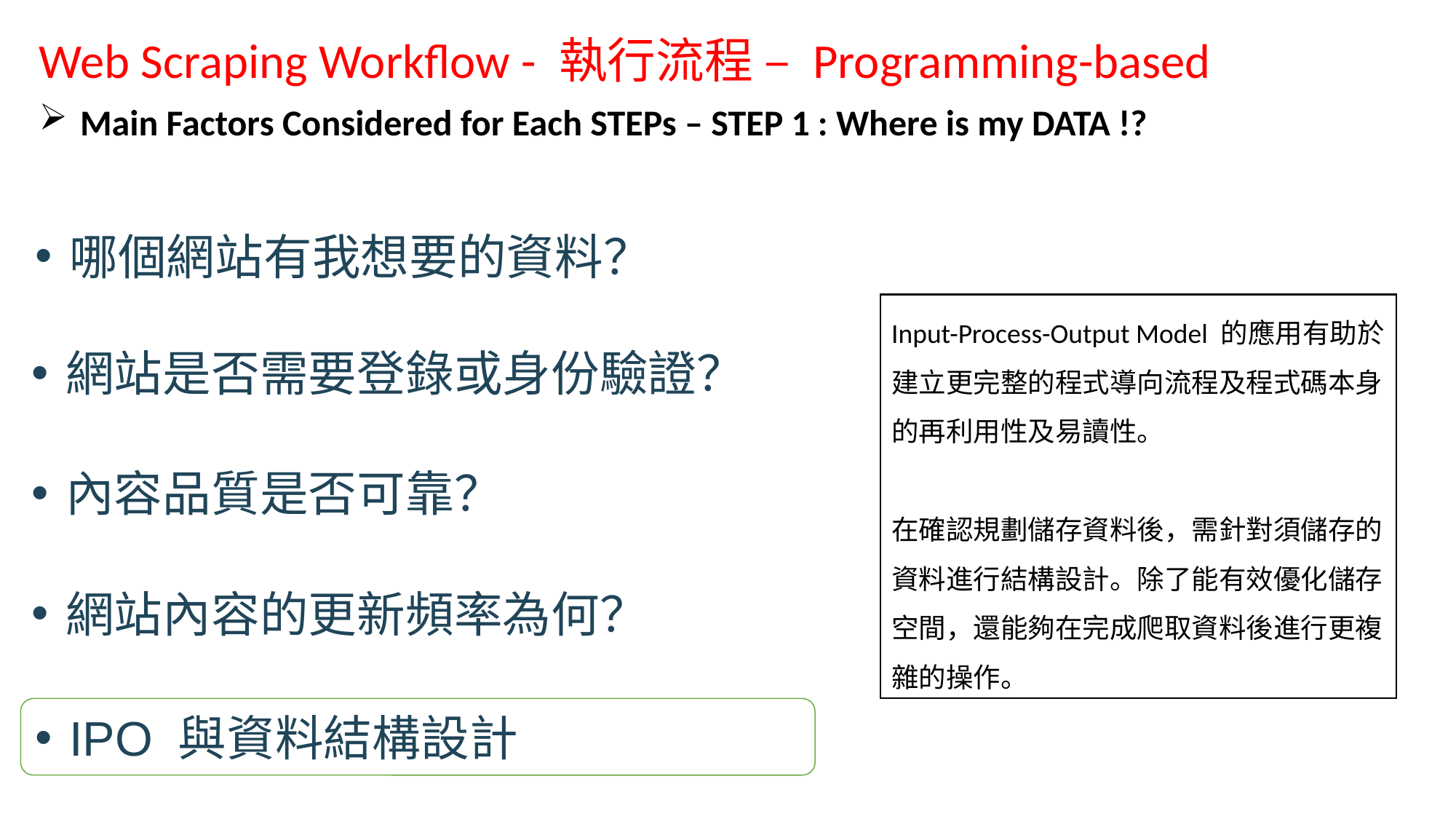

Web Scraping Workflow - 執行流程 – Programming-based
Main Factors Considered for Each STEPs – STEP 1 : Where is my DATA !?
哪個網站有我想要的資料？
Input-Process-Output Model 的應用有助於建立更完整的程式導向流程及程式碼本身的再利用性及易讀性。

在確認規劃儲存資料後，需針對須儲存的資料進行結構設計。除了能有效優化儲存空間，還能夠在完成爬取資料後進行更複雜的操作。
網站是否需要登錄或身份驗證？
內容品質是否可靠？
網站內容的更新頻率為何？
IPO 與資料結構設計